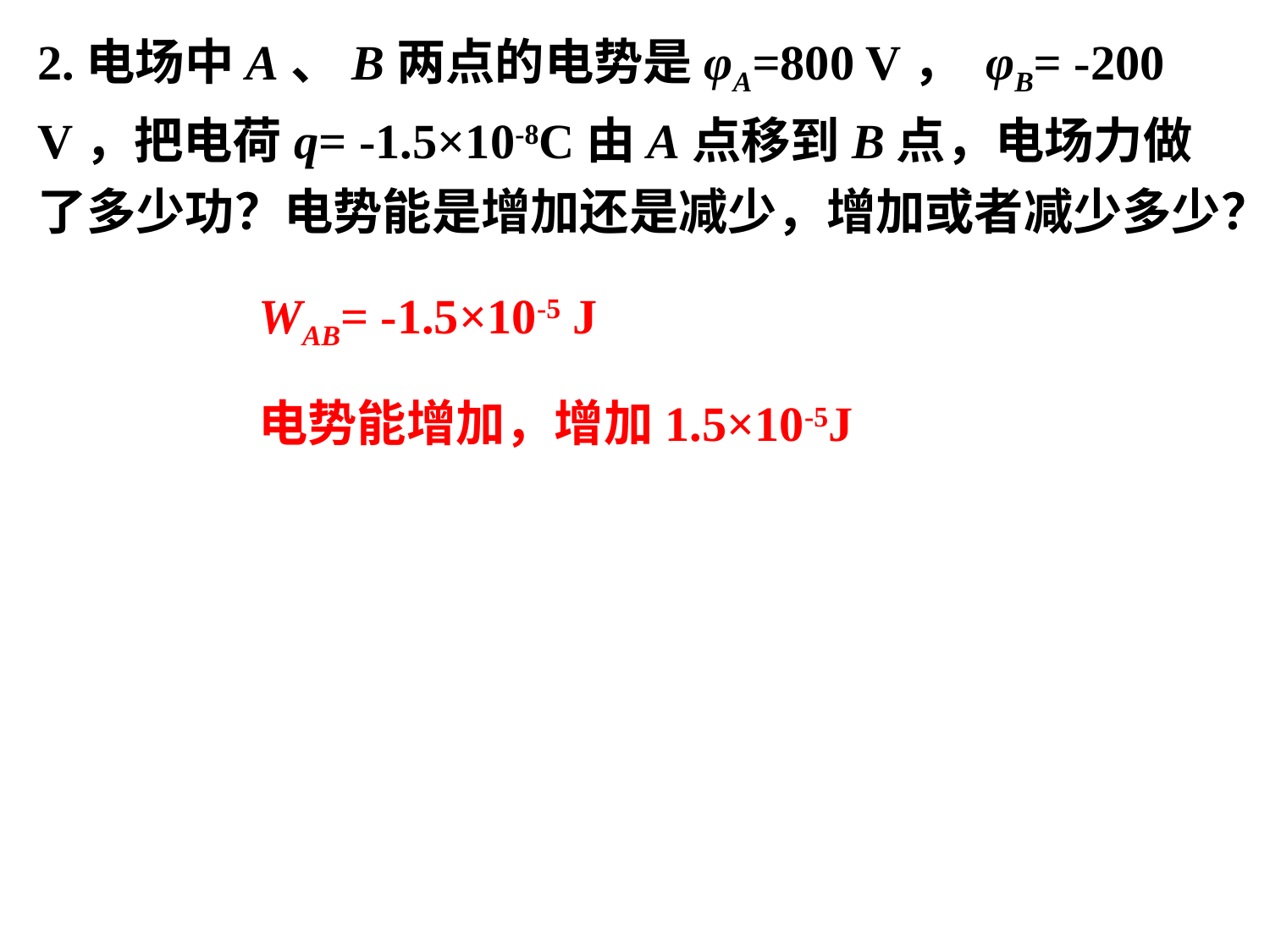

2.电场中A、B两点的电势是φA=800 V， φB= -200 V，把电荷q= -1.5×10-8C由A点移到B点，电场力做了多少功？电势能是增加还是减少，增加或者减少多少？
WAB= -1.5×10-5 J
电势能增加，增加1.5×10-5J